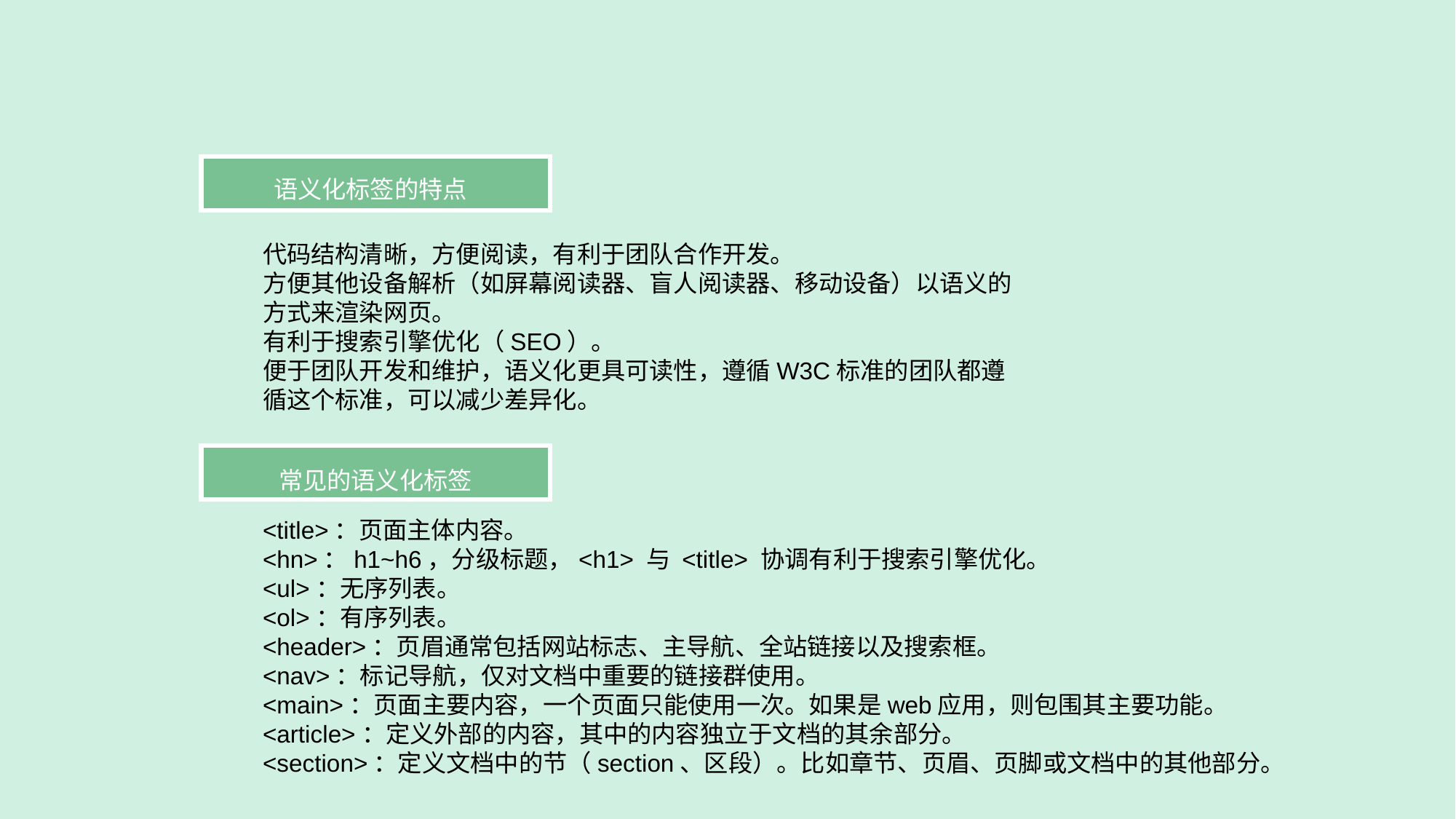

语义化标签的特点
代码结构清晰，方便阅读，有利于团队合作开发。
方便其他设备解析（如屏幕阅读器、盲人阅读器、移动设备）以语义的方式来渲染网页。
有利于搜索引擎优化（SEO）。
便于团队开发和维护，语义化更具可读性，遵循W3C标准的团队都遵循这个标准，可以减少差异化。

常见的语义化标签
<title>：页面主体内容。
<hn>：h1~h6，分级标题，<h1> 与 <title> 协调有利于搜索引擎优化。
<ul>：无序列表。
<ol>：有序列表。
<header>：页眉通常包括网站标志、主导航、全站链接以及搜索框。
<nav>：标记导航，仅对文档中重要的链接群使用。
<main>：页面主要内容，一个页面只能使用一次。如果是web应用，则包围其主要功能。
<article>：定义外部的内容，其中的内容独立于文档的其余部分。
<section>：定义文档中的节（section、区段）。比如章节、页眉、页脚或文档中的其他部分。